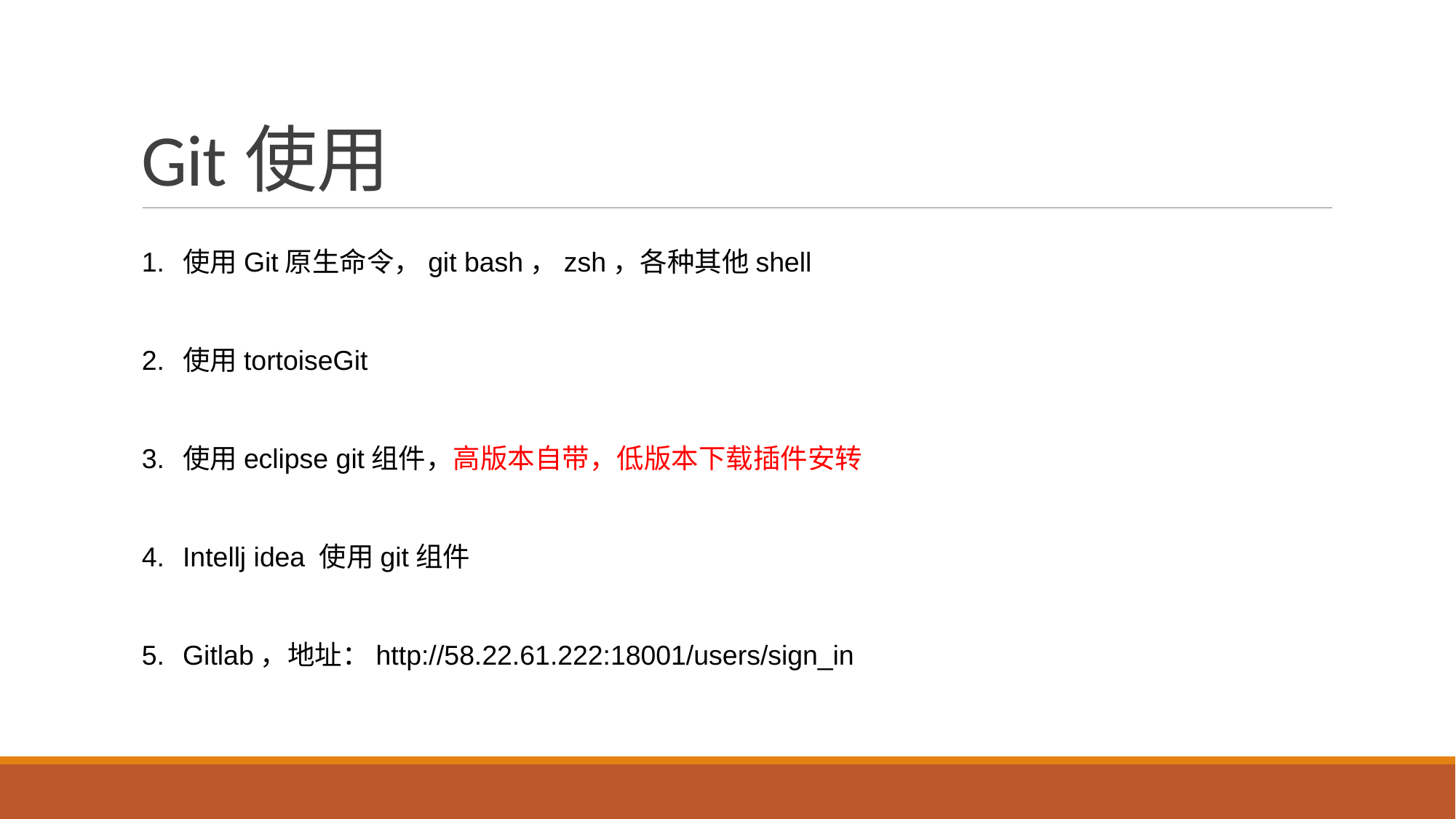

Git使用
使用Git原生命令，git bash，zsh，各种其他shell

使用tortoiseGit

使用eclipse git组件，高版本自带，低版本下载插件安转

Intellj idea 使用git组件

Gitlab，地址：http://58.22.61.222:18001/users/sign_in